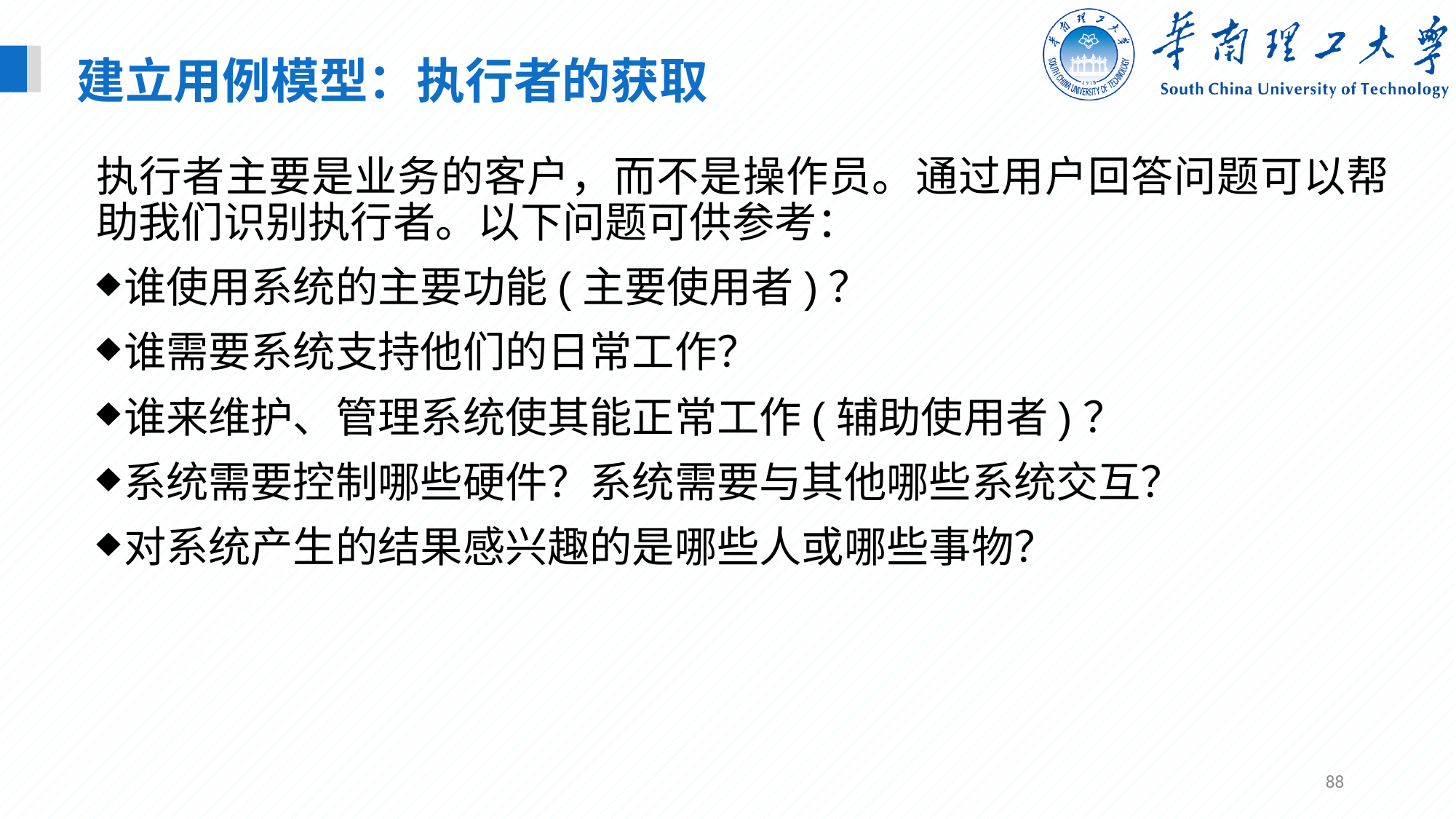

建立用例模型：执行者的获取
执行者主要是业务的客户，而不是操作员。通过用户回答问题可以帮助我们识别执行者。以下问题可供参考：
谁使用系统的主要功能(主要使用者)？
谁需要系统支持他们的日常工作？
谁来维护、管理系统使其能正常工作(辅助使用者)？
系统需要控制哪些硬件？系统需要与其他哪些系统交互？
对系统产生的结果感兴趣的是哪些人或哪些事物？

88